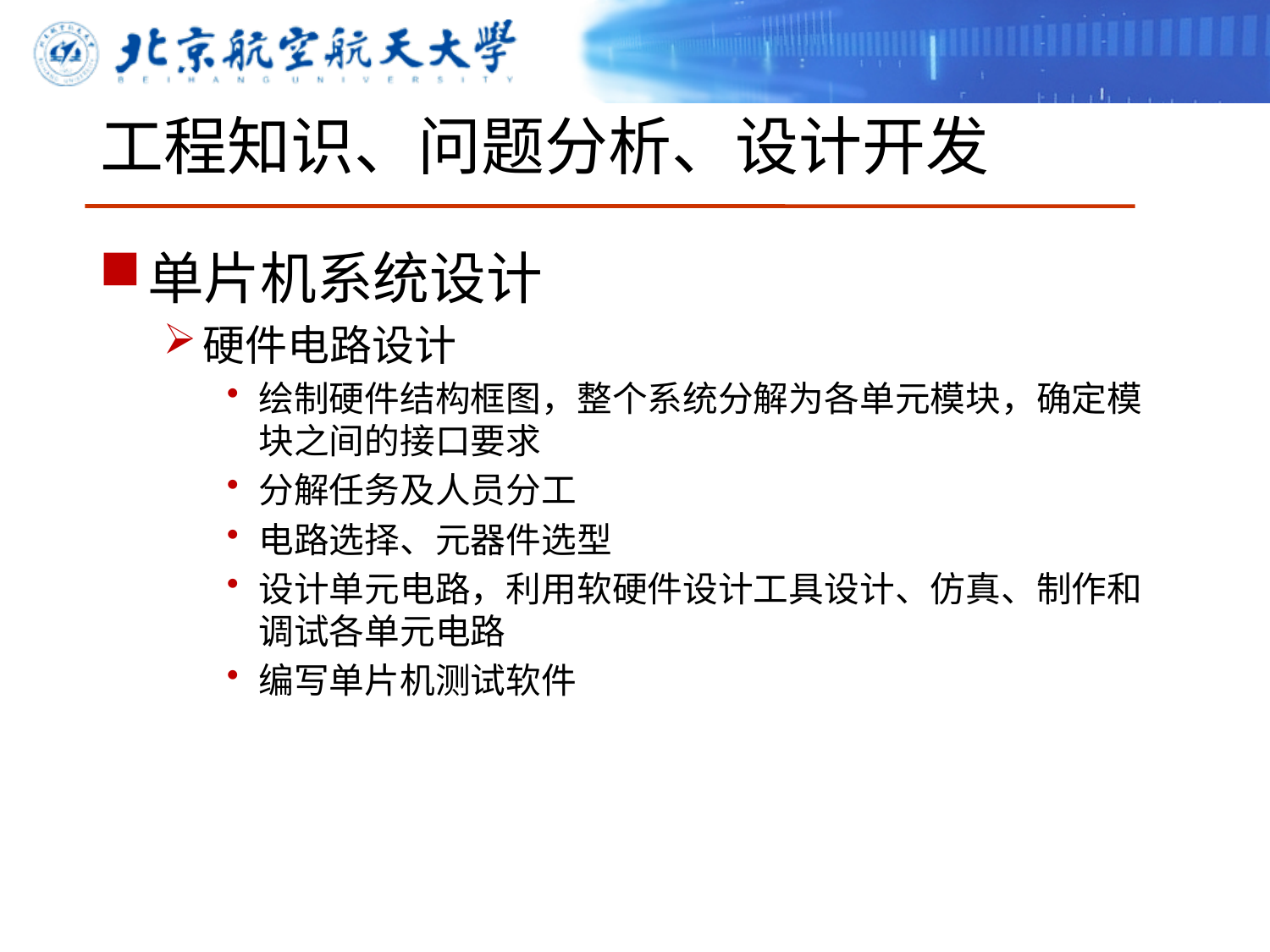

# 工程知识、问题分析、设计开发
单片机系统设计
硬件电路设计
绘制硬件结构框图，整个系统分解为各单元模块，确定模块之间的接口要求
分解任务及人员分工
电路选择、元器件选型
设计单元电路，利用软硬件设计工具设计、仿真、制作和调试各单元电路
编写单片机测试软件